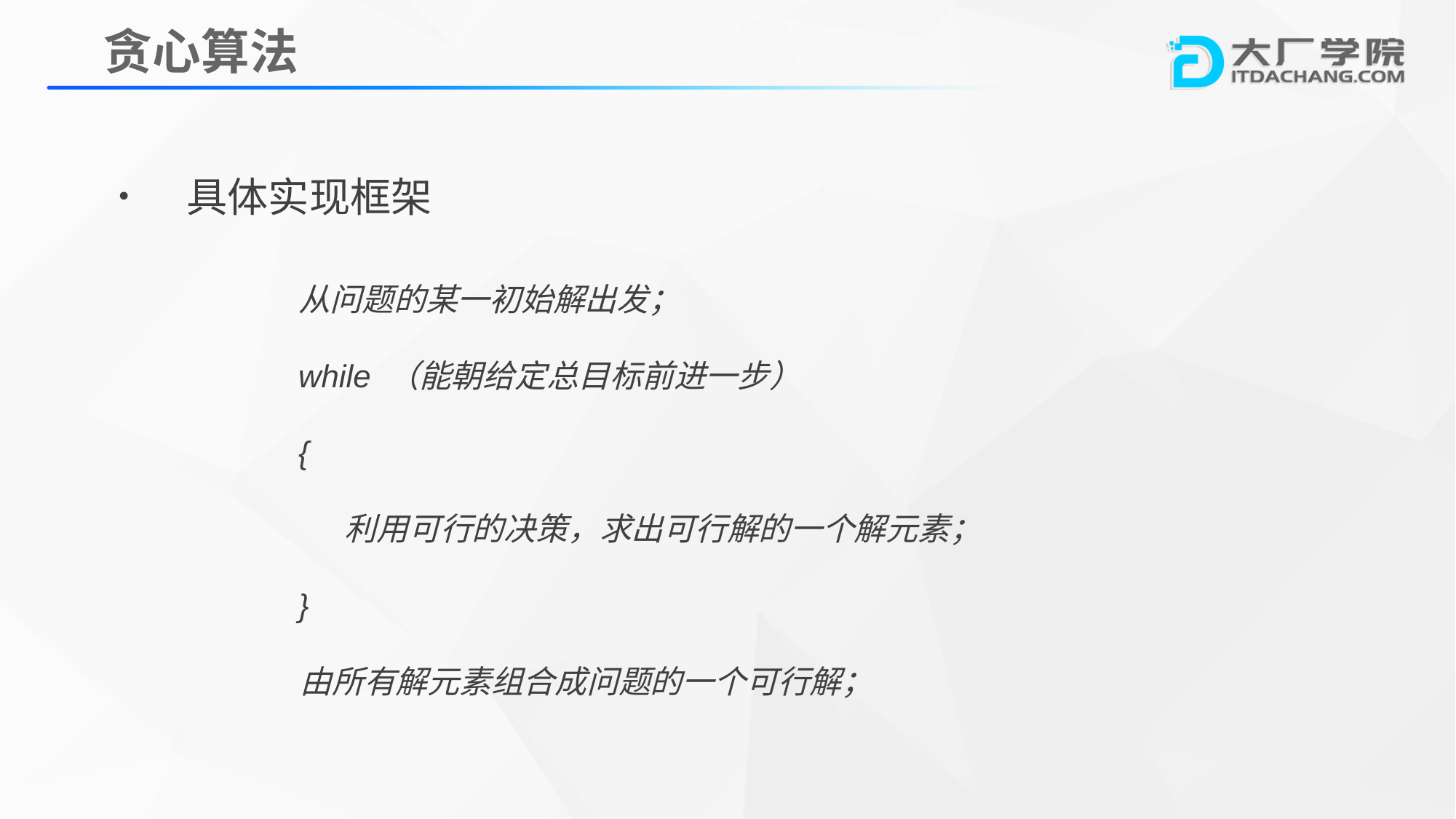

贪心算法
 具体实现框架

 从问题的某一初始解出发；
 while （能朝给定总目标前进一步）
 {  
      利用可行的决策，求出可行解的一个解元素；
 }
 由所有解元素组合成问题的一个可行解；